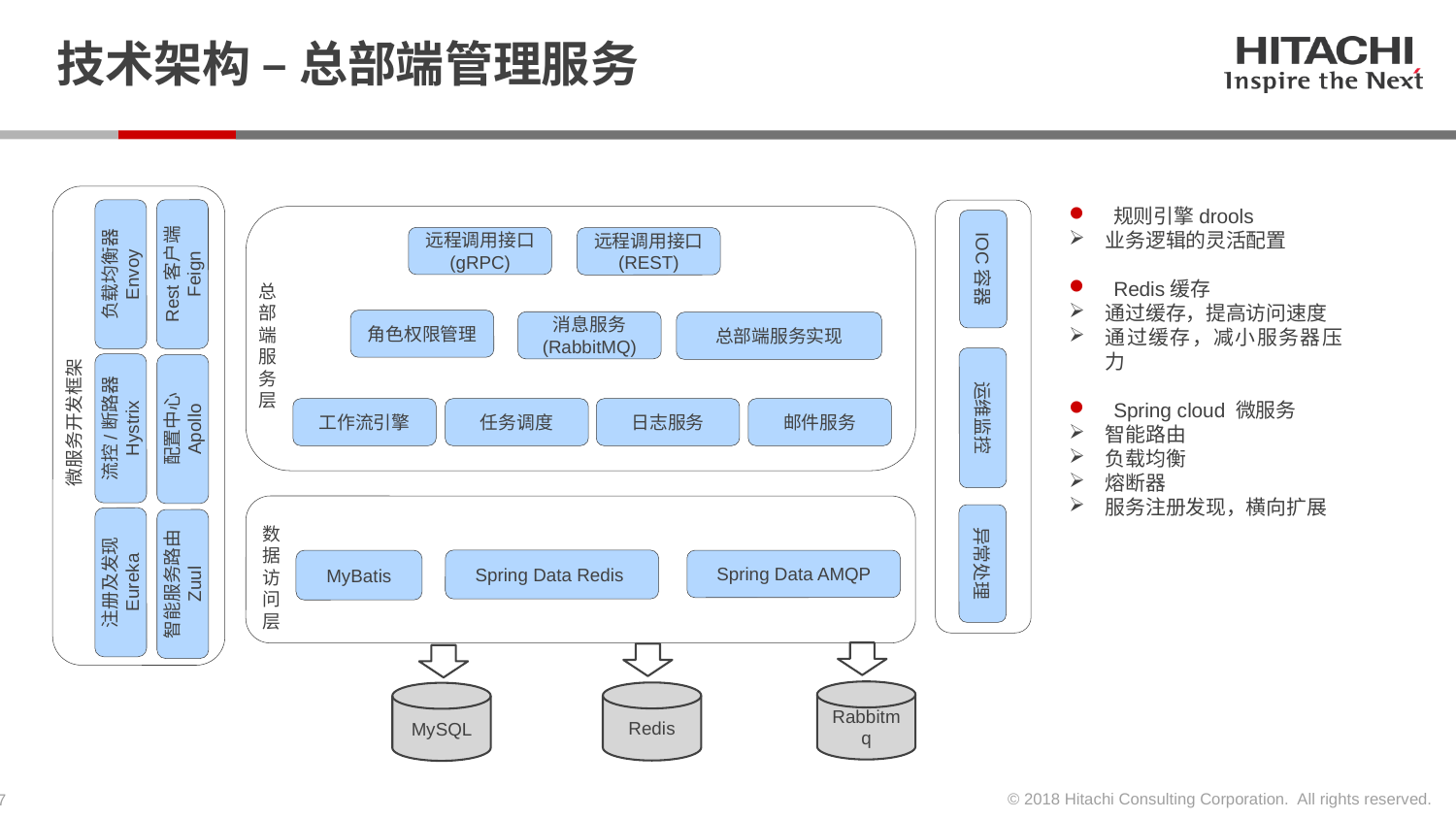

# 技术架构 – 总部端管理服务
规则引擎drools
业务逻辑的灵活配置
Redis缓存
通过缓存，提高访问速度
通过缓存，减小服务器压力
Spring cloud 微服务
智能路由
负载均衡
熔断器
服务注册发现，横向扩展

远程调用接口
(gRPC)
远程调用接口
(REST)
Rest客户端
Feign
负载均衡器
Envoy
总部端服务层
角色权限管理
消息服务
(RabbitMQ)
总部端服务实现

IOC容器
运维监控
异常处理
工作流引擎
任务调度
日志服务
邮件服务
流控/断路器
Hystrix
配置中心
Apollo
微服务开发框架

数据访问层
Spring Data Redis
MyBatis
Spring Data AMQP
注册及发现
Eureka
智能服务路由
Zuul

Rabbitmq
Redis
MySQL